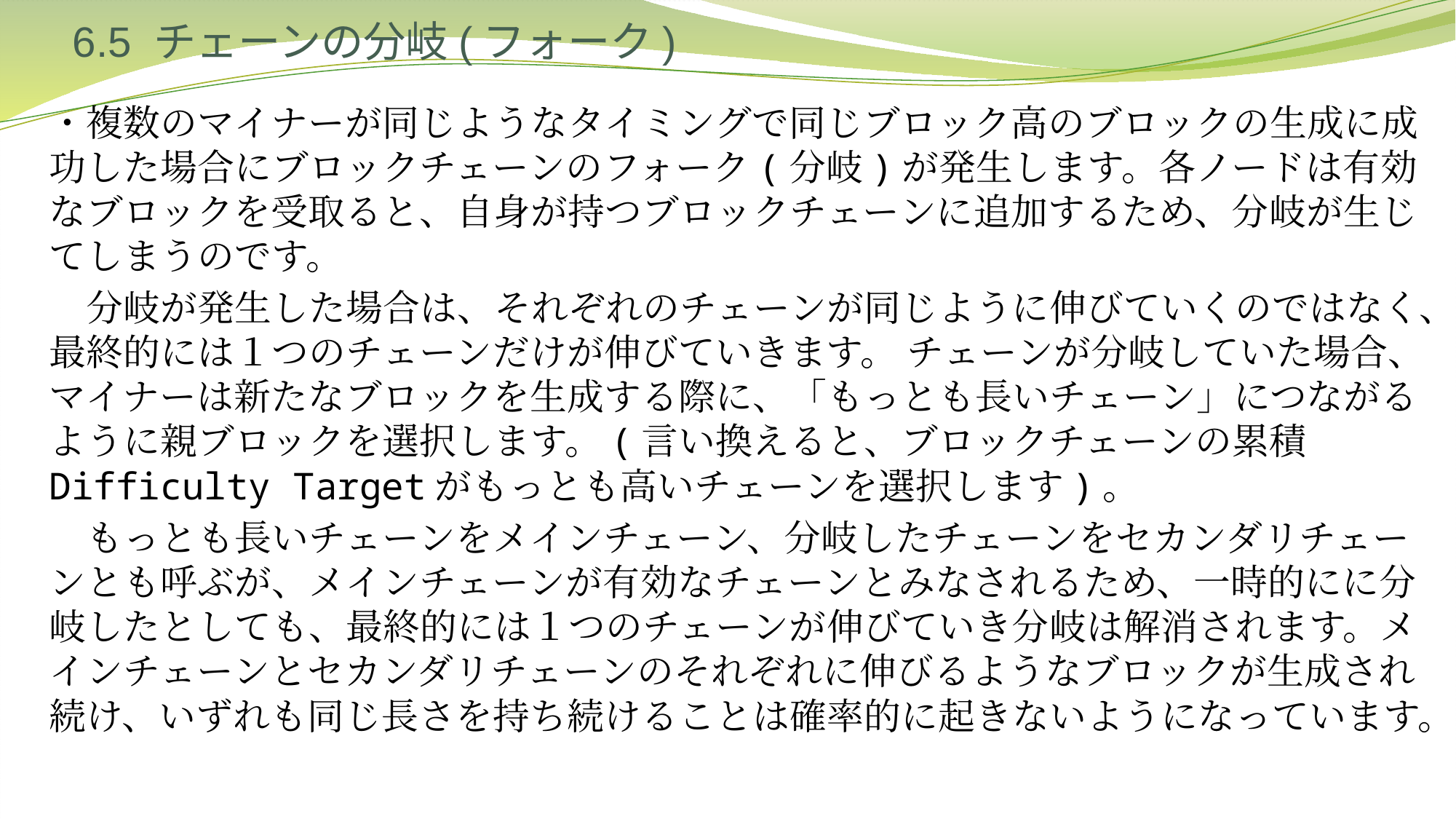

# 6.5 チェーンの分岐(フォーク)
・複数のマイナーが同じようなタイミングで同じブロック高のブロックの生成に成功した場合にブロックチェーンのフォーク(分岐)が発生します。各ノードは有効なブロックを受取ると、自身が持つブロックチェーンに追加するため、分岐が生じてしまうのです。
　分岐が発生した場合は、それぞれのチェーンが同じように伸びていくのではなく、最終的には１つのチェーンだけが伸びていきます。 チェーンが分岐していた場合、マイナーは新たなブロックを生成する際に、「もっとも長いチェーン」につながるように親ブロックを選択します。(言い換えると、ブロックチェーンの累積Difficulty Targetがもっとも高いチェーンを選択します)。
　もっとも長いチェーンをメインチェーン、分岐したチェーンをセカンダリチェーンとも呼ぶが、メインチェーンが有効なチェーンとみなされるため、一時的にに分岐したとしても、最終的には１つのチェーンが伸びていき分岐は解消されます。メインチェーンとセカンダリチェーンのそれぞれに伸びるようなブロックが生成され続け、いずれも同じ長さを持ち続けることは確率的に起きないようになっています。